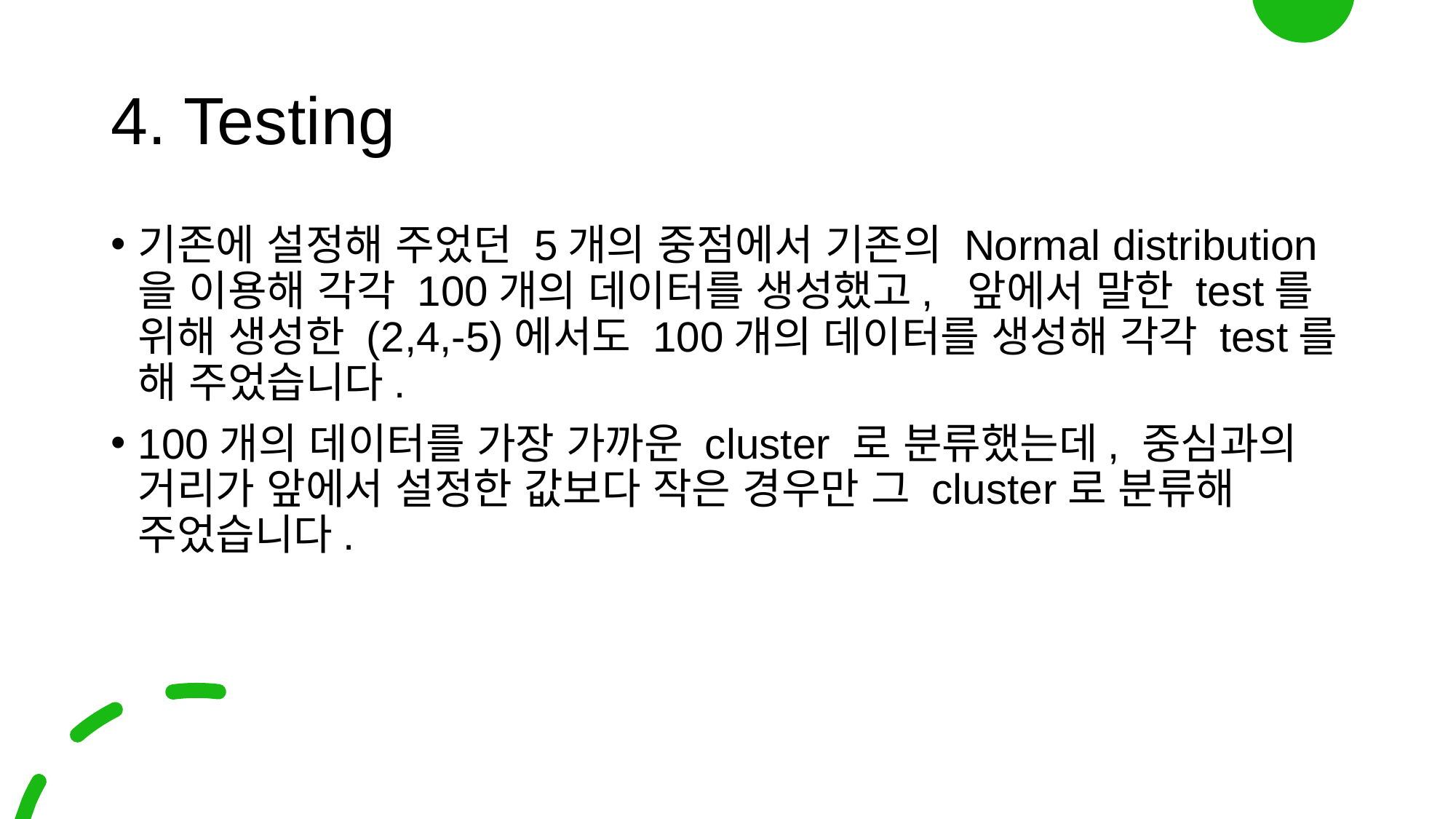

# 4. Testing
기존에 설정해 주었던 5개의 중점에서 기존의 Normal distribution을 이용해 각각 100개의 데이터를 생성했고,  앞에서 말한 test를 위해 생성한 (2,4,-5)에서도 100개의 데이터를 생성해 각각 test를 해 주었습니다.
100개의 데이터를 가장 가까운 cluster 로 분류했는데, 중심과의 거리가 앞에서 설정한 값보다 작은 경우만 그 cluster로 분류해 주었습니다.